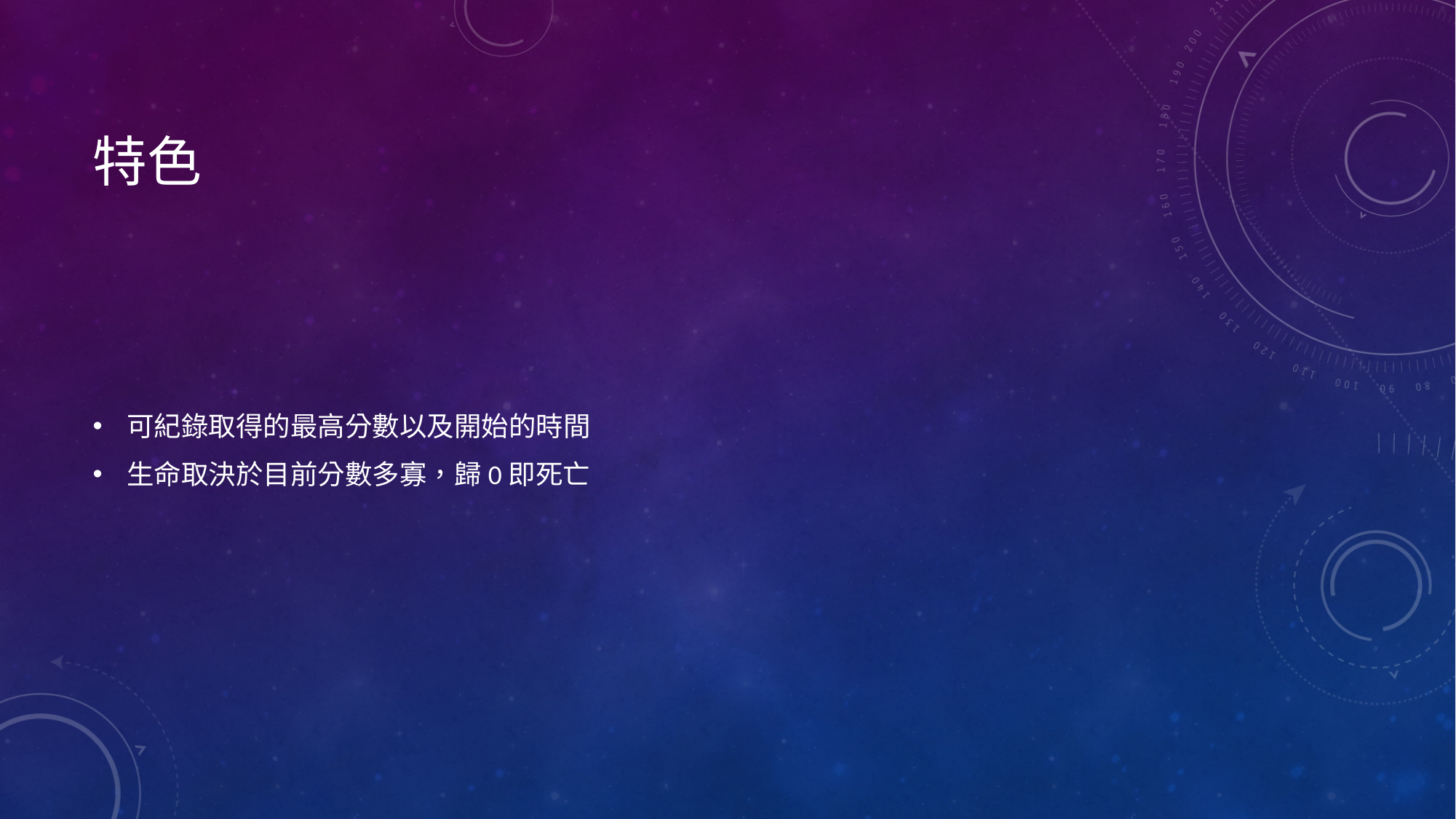

# 特色
可紀錄取得的最高分數以及開始的時間
生命取決於目前分數多寡，歸0即死亡